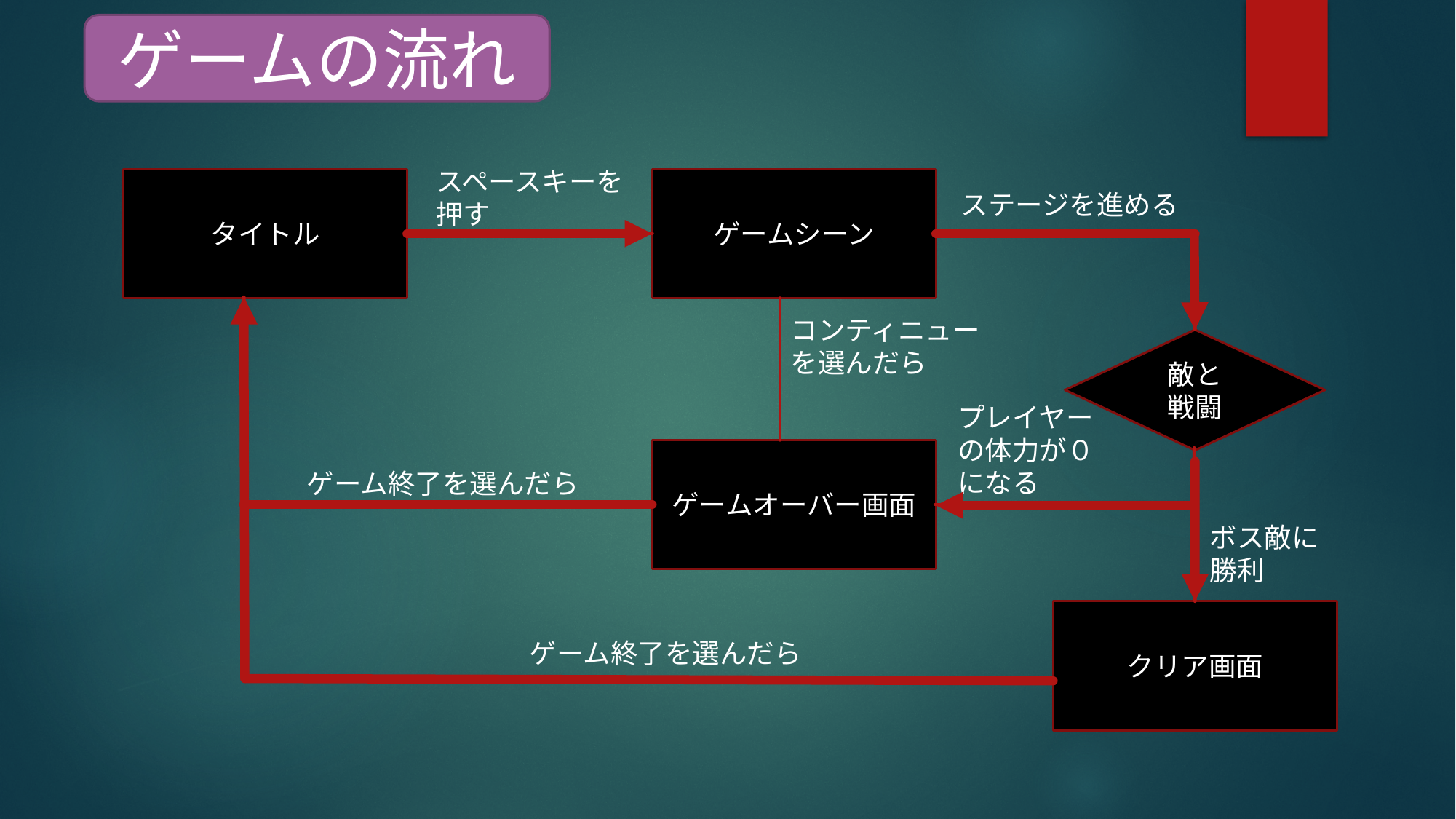

# ゲームの流れ
ゲームの流れ
スペースキーを押す
タイトル
ゲームシーン
ステージを進める
コンティニューを選んだら
敵と
戦闘
プレイヤーの体力が０になる
ゲームオーバー画面
ゲーム終了を選んだら
ボス敵に
勝利
クリア画面
ゲーム終了を選んだら